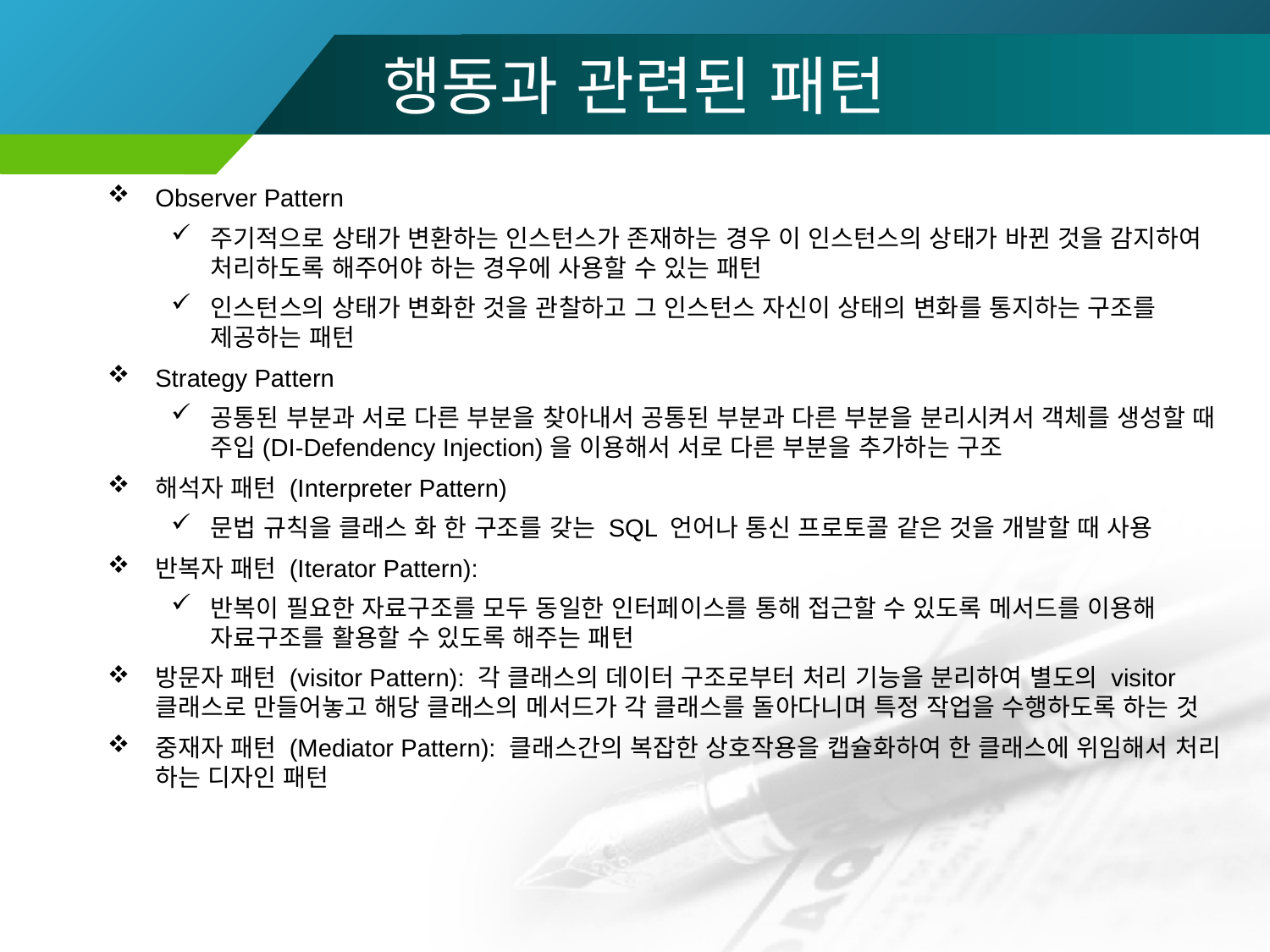

# 행동과 관련된 패턴
Observer Pattern
주기적으로 상태가 변환하는 인스턴스가 존재하는 경우 이 인스턴스의 상태가 바뀐 것을 감지하여 처리하도록 해주어야 하는 경우에 사용할 수 있는 패턴
인스턴스의 상태가 변화한 것을 관찰하고 그 인스턴스 자신이 상태의 변화를 통지하는 구조를 제공하는 패턴
Strategy Pattern
공통된 부분과 서로 다른 부분을 찾아내서 공통된 부분과 다른 부분을 분리시켜서 객체를 생성할 때 주입(DI-Defendency Injection)을 이용해서 서로 다른 부분을 추가하는 구조
해석자 패턴 (Interpreter Pattern)
문법 규칙을 클래스 화 한 구조를 갖는 SQL 언어나 통신 프로토콜 같은 것을 개발할 때 사용
반복자 패턴 (Iterator Pattern):
반복이 필요한 자료구조를 모두 동일한 인터페이스를 통해 접근할 수 있도록 메서드를 이용해 자료구조를 활용할 수 있도록 해주는 패턴
방문자 패턴 (visitor Pattern): 각 클래스의 데이터 구조로부터 처리 기능을 분리하여 별도의 visitor 클래스로 만들어놓고 해당 클래스의 메서드가 각 클래스를 돌아다니며 특정 작업을 수행하도록 하는 것
중재자 패턴 (Mediator Pattern): 클래스간의 복잡한 상호작용을 캡슐화하여 한 클래스에 위임해서 처리 하는 디자인 패턴